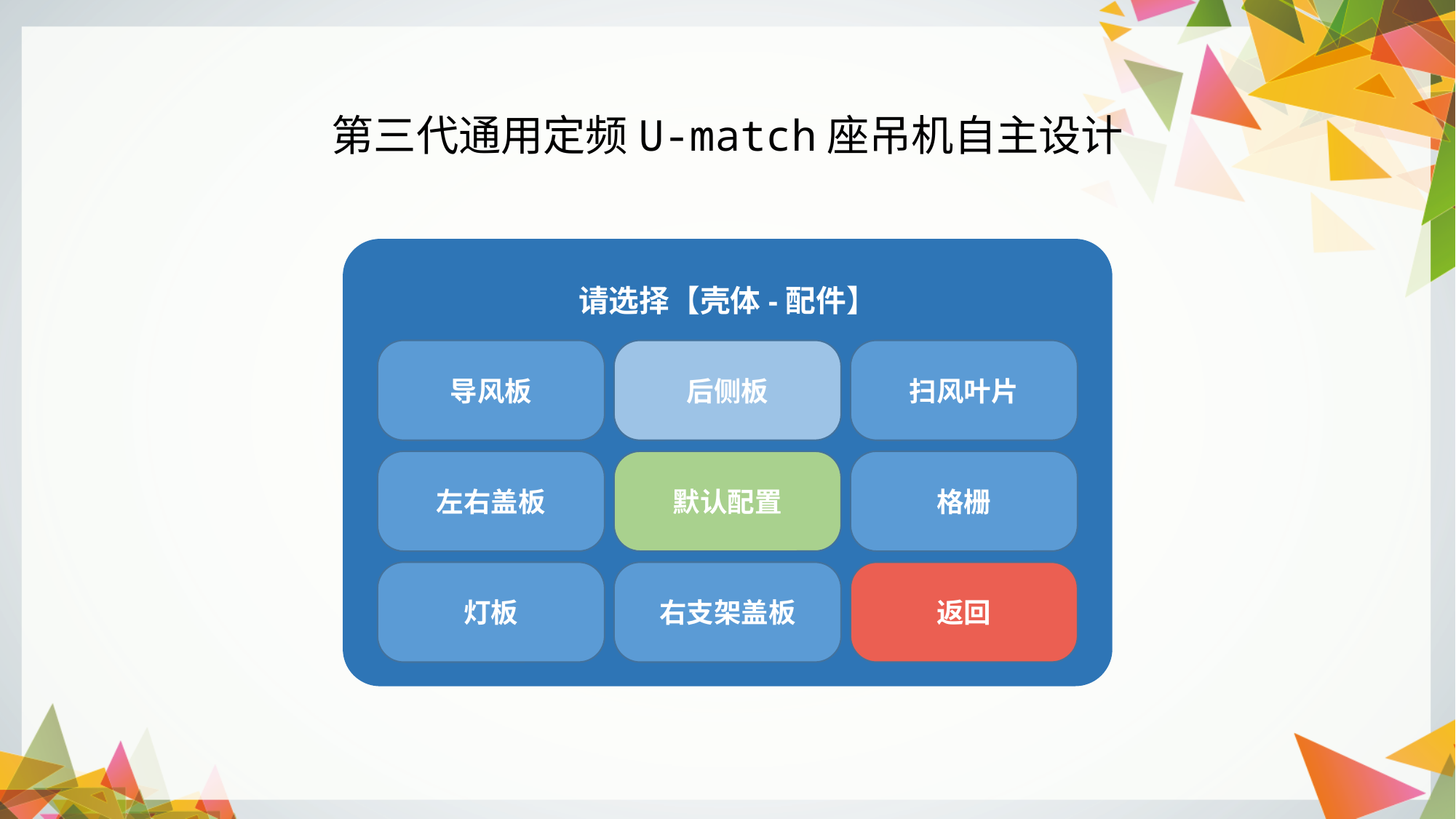

第三代通用定频U-match座吊机自主设计

请选择【壳体-配件】
后侧板
扫风叶片
导风板
默认配置
格栅
左右盖板
返回
右支架盖板
灯板